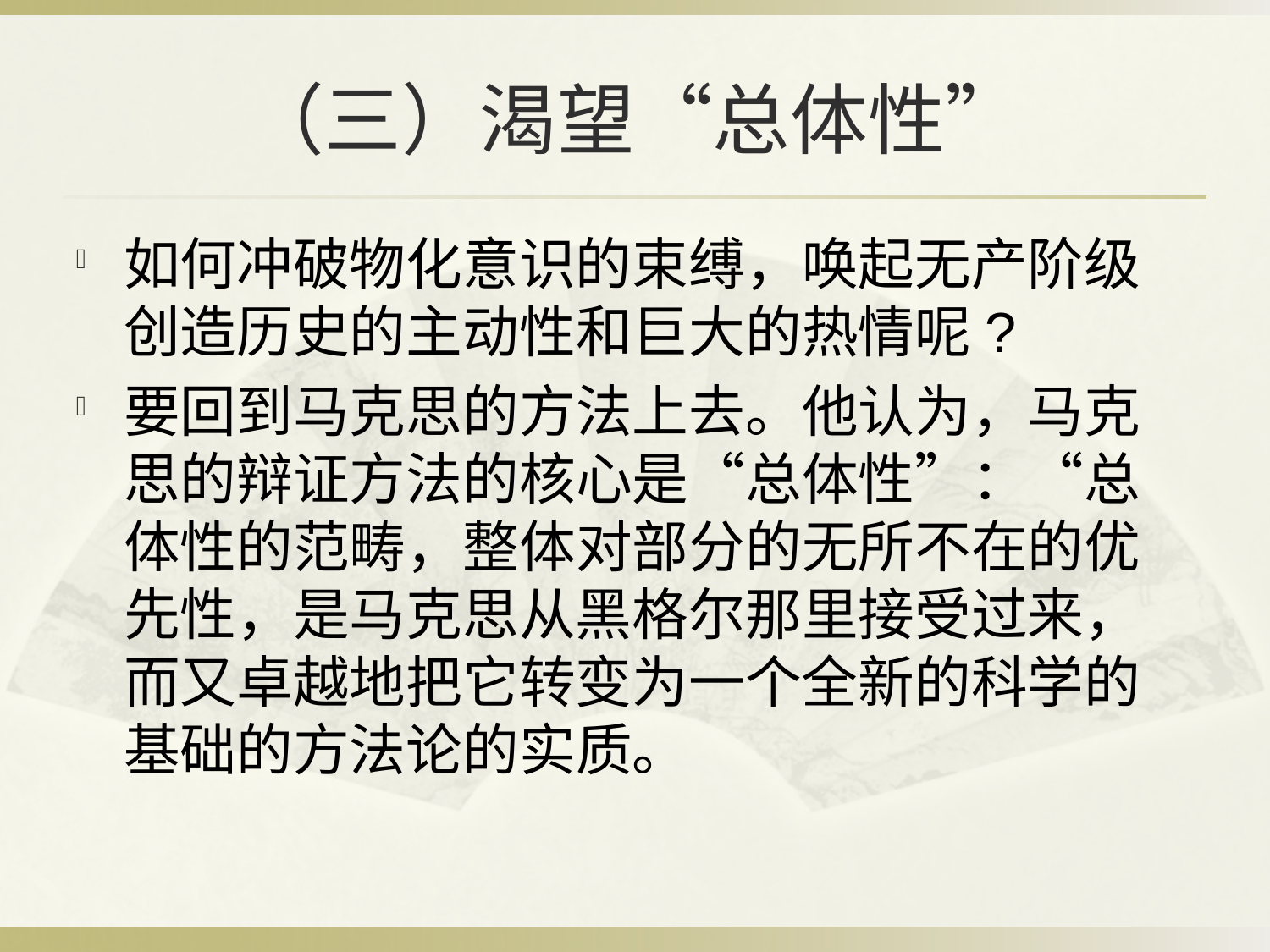

# （三）渴望“总体性”
如何冲破物化意识的束缚，唤起无产阶级创造历史的主动性和巨大的热情呢?
要回到马克思的方法上去。他认为，马克思的辩证方法的核心是“总体性”：“总体性的范畴，整体对部分的无所不在的优先性，是马克思从黑格尔那里接受过来，而又卓越地把它转变为一个全新的科学的基础的方法论的实质。